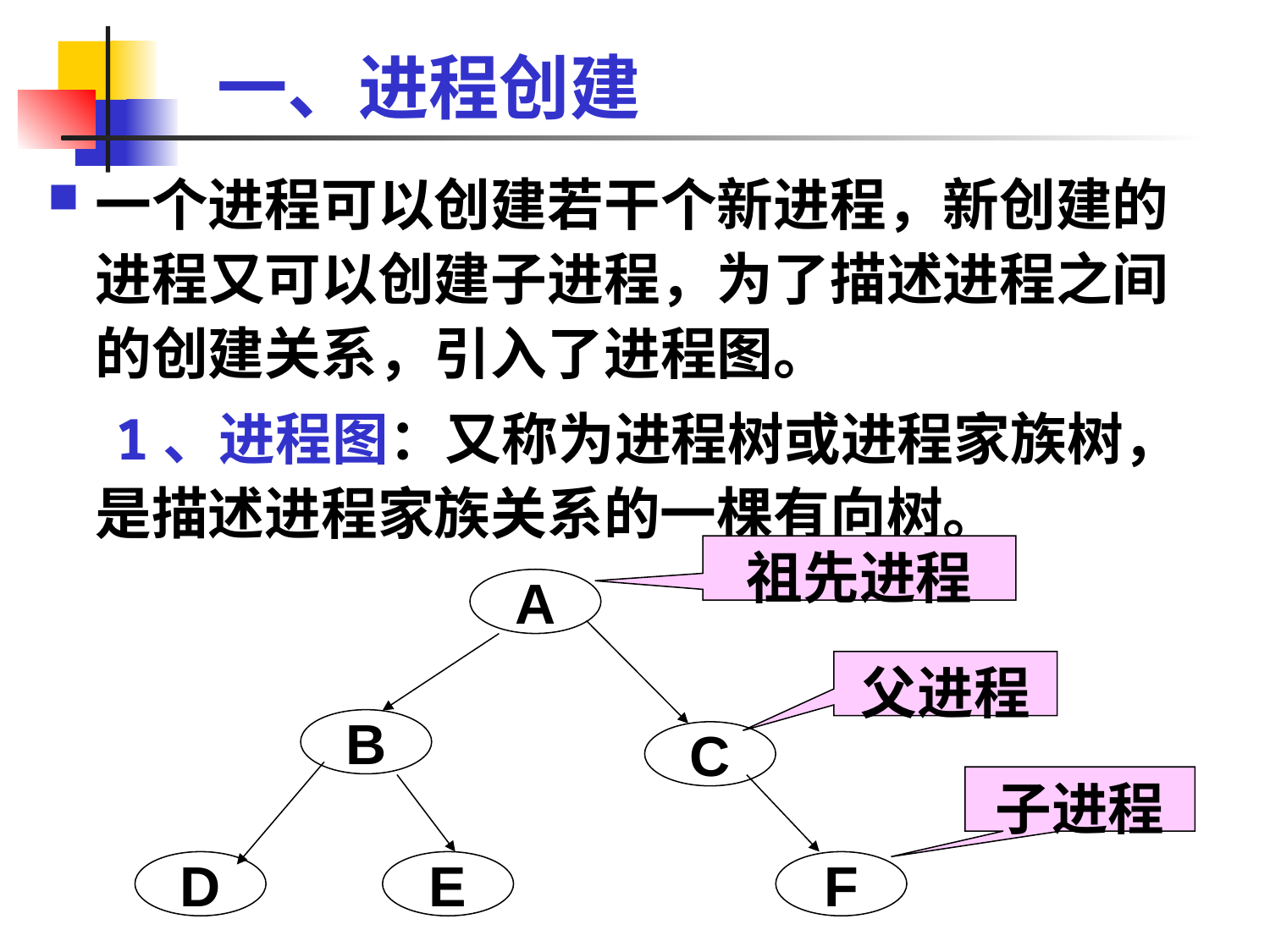

# 一、进程创建
一个进程可以创建若干个新进程，新创建的进程又可以创建子进程，为了描述进程之间的创建关系，引入了进程图。
  1、进程图：又称为进程树或进程家族树，是描述进程家族关系的一棵有向树。
祖先进程
A

父进程
B
C

子进程

D
E
F